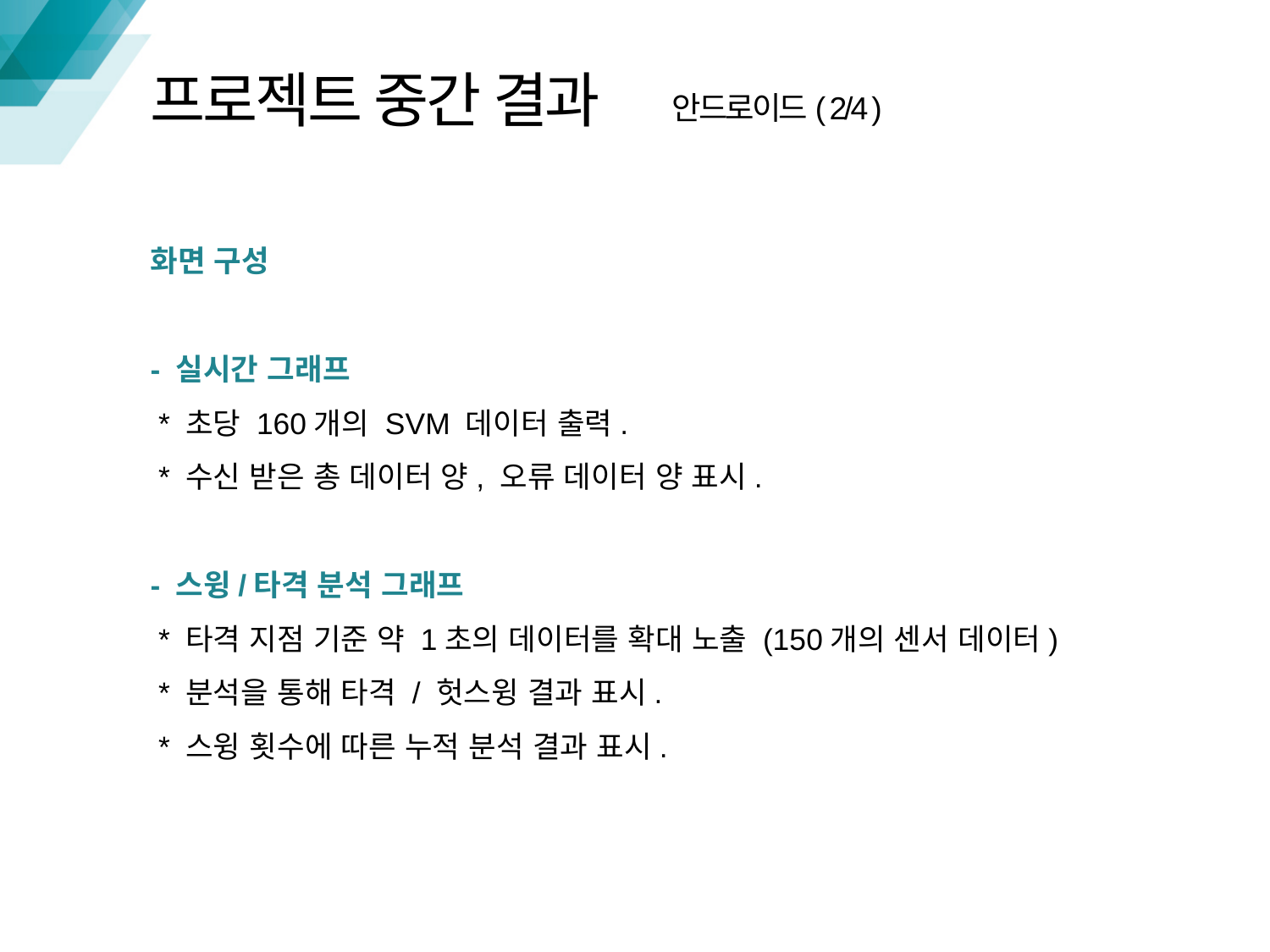

# 프로젝트 중간 결과
안드로이드( 2/4 )
화면 구성

- 실시간 그래프
 * 초당 160개의 SVM 데이터 출력.
 * 수신 받은 총 데이터 양, 오류 데이터 양 표시.

- 스윙/타격 분석 그래프
 * 타격 지점 기준 약 1초의 데이터를 확대 노출 (150개의 센서 데이터)
 * 분석을 통해 타격 / 헛스윙 결과 표시.
 * 스윙 횟수에 따른 누적 분석 결과 표시.